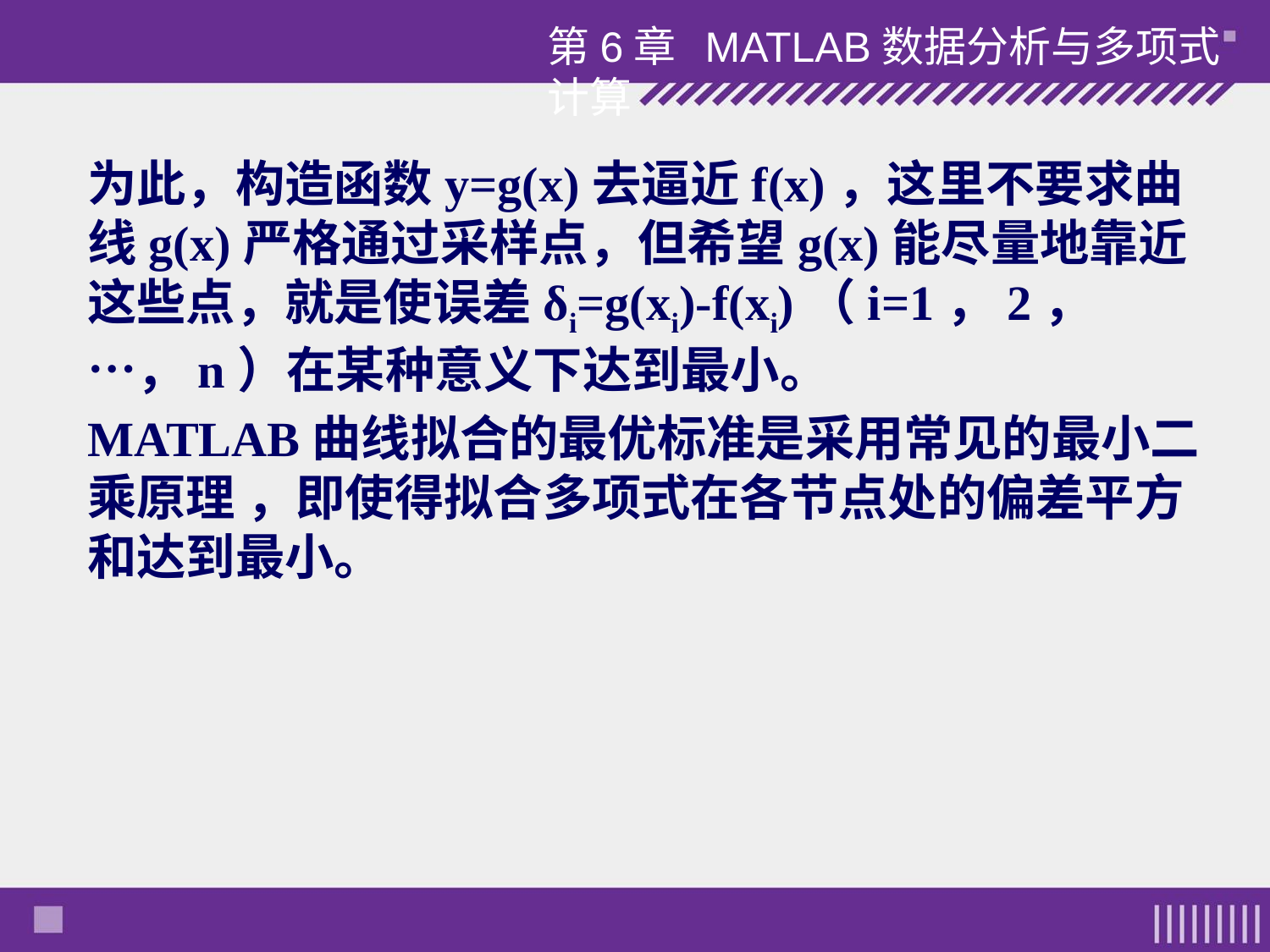

第6章  MATLAB数据分析与多项式计算
为此，构造函数y=g(x)去逼近f(x)，这里不要求曲线g(x)严格通过采样点，但希望g(x)能尽量地靠近这些点，就是使误差δi=g(xi)-f(xi)（i=1，2，…，n）在某种意义下达到最小。
MATLAB曲线拟合的最优标准是采用常见的最小二乘原理 ，即使得拟合多项式在各节点处的偏差平方和达到最小。